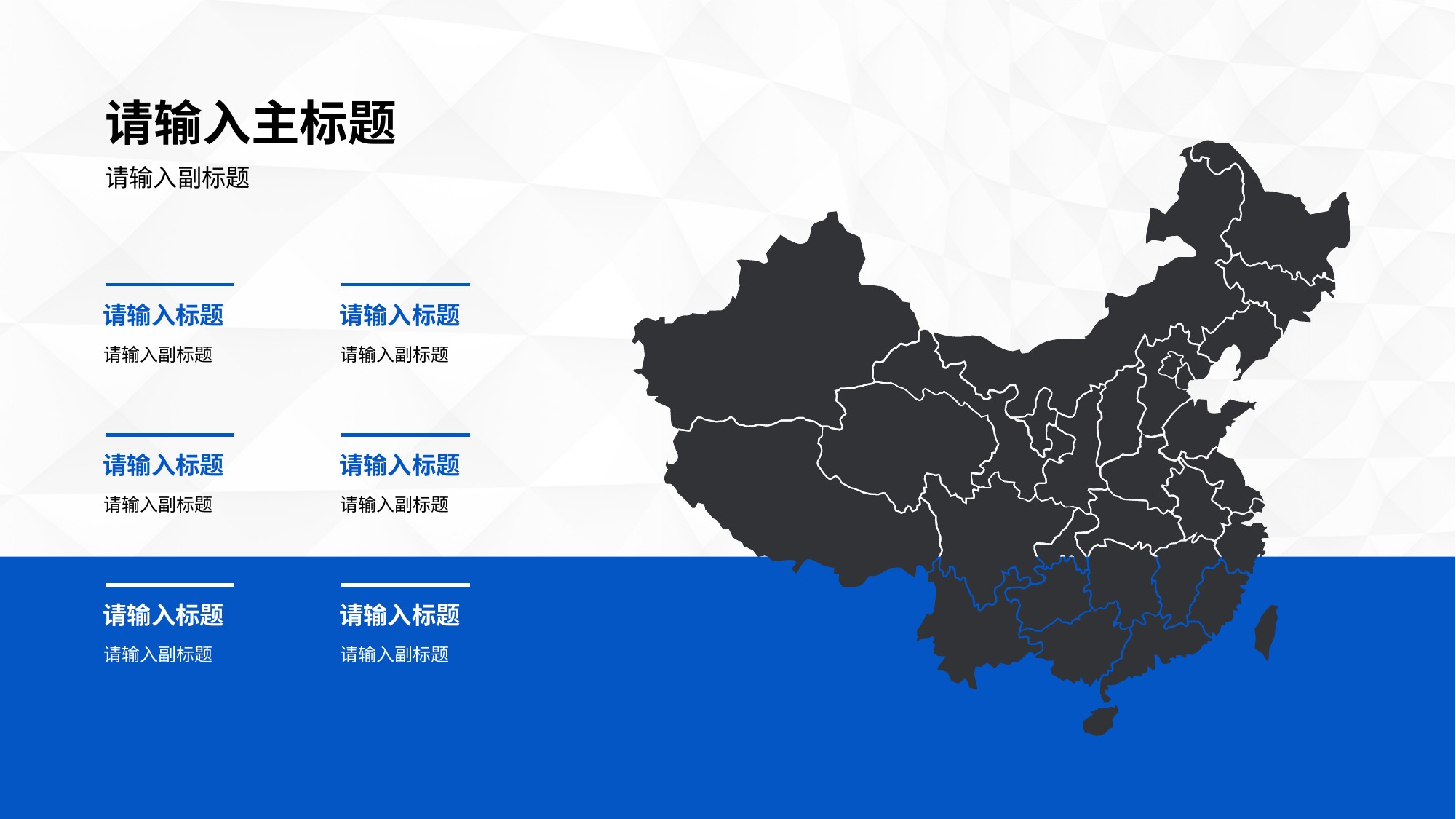

请输入主标题

请输入副标题
请输入标题
请输入副标题
请输入标题
请输入副标题
请输入标题
请输入标题
请输入副标题
请输入副标题

请输入标题
请输入标题
请输入副标题
请输入副标题